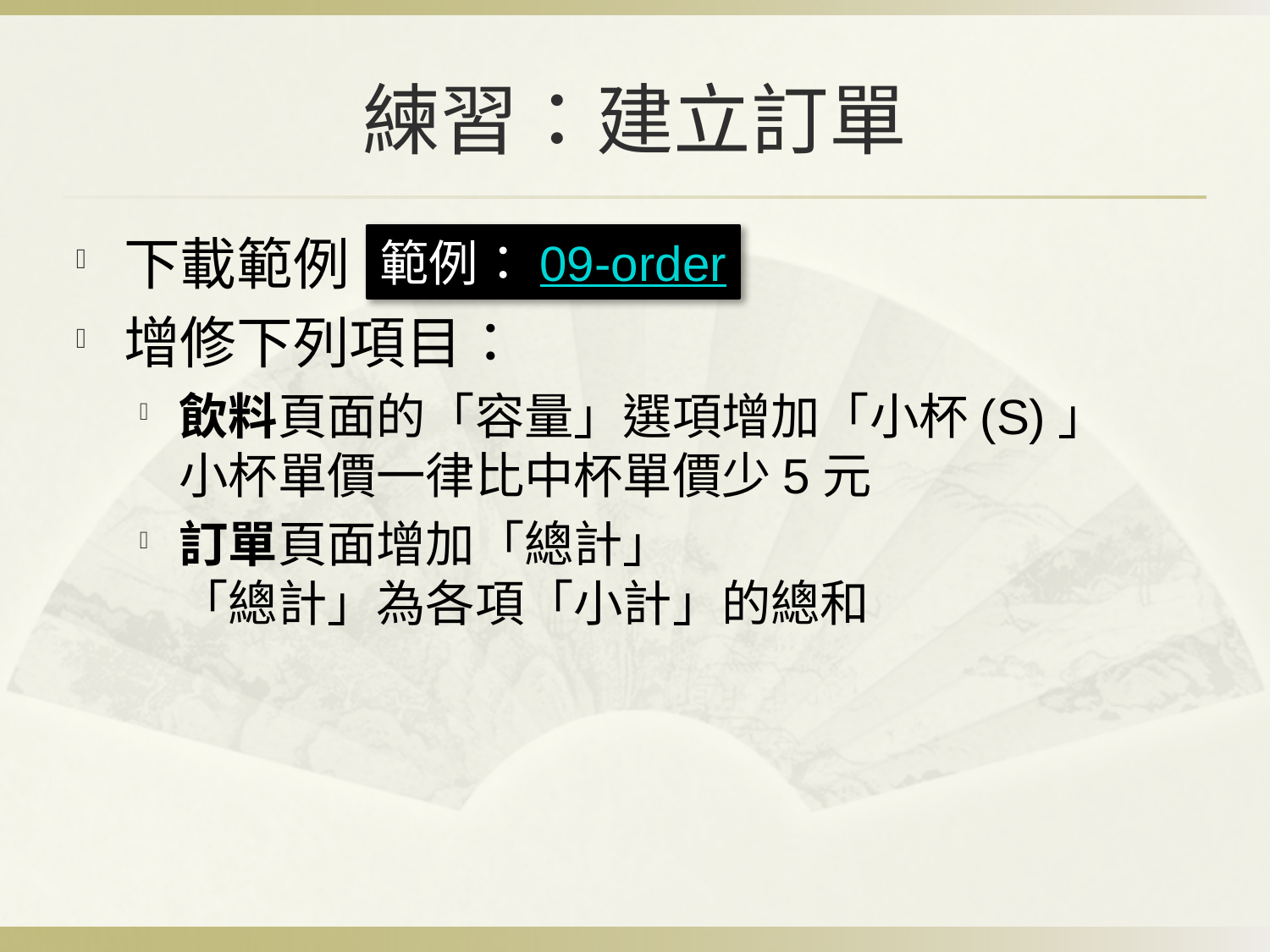

# 練習：建立訂單
下載範例
增修下列項目：
飲料頁面的「容量」選項增加「小杯(S)」
小杯單價一律比中杯單價少5元
訂單頁面增加「總計」
「總計」為各項「小計」的總和

範例：09-order